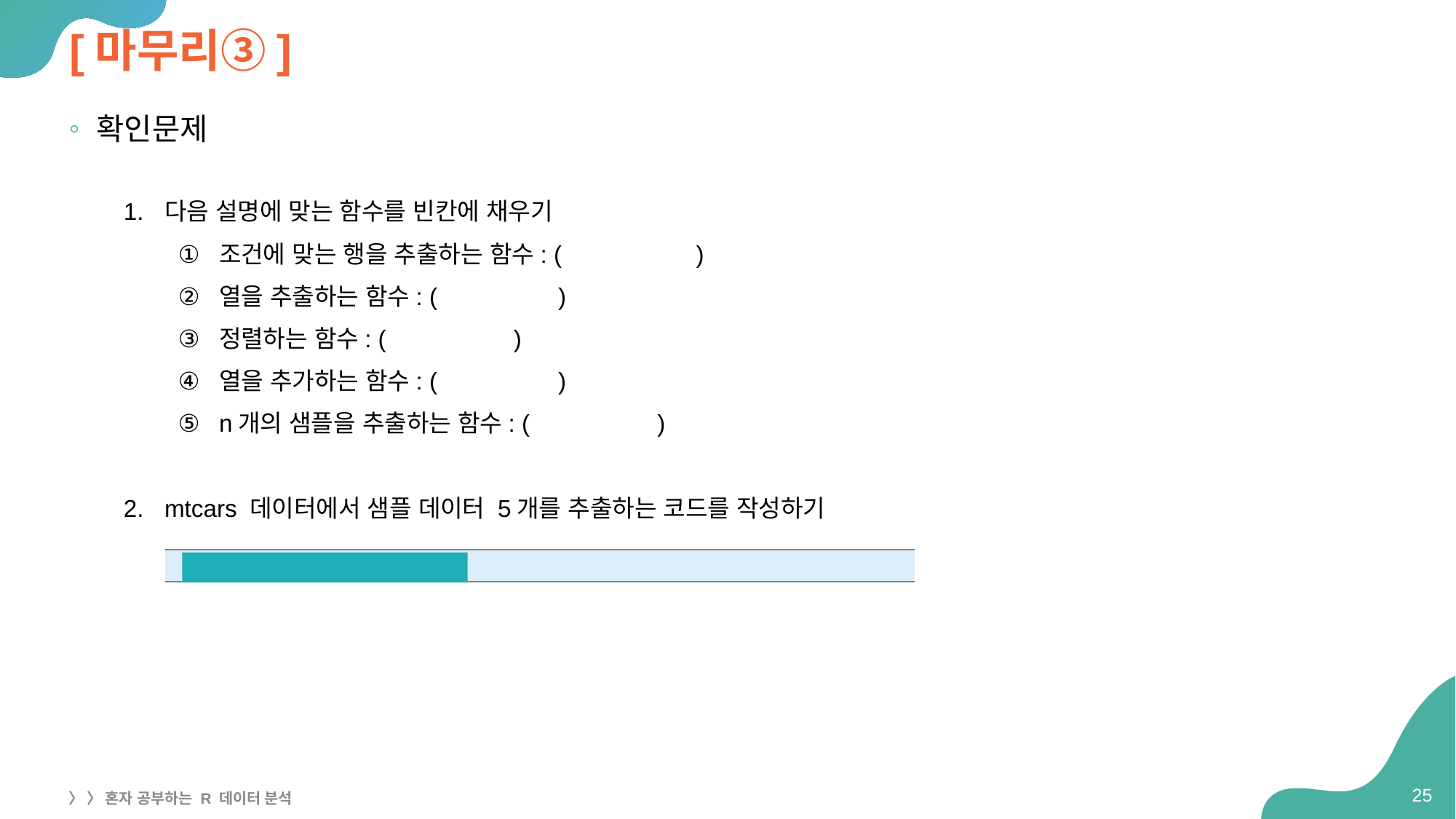

# [마무리③]
확인문제
다음 설명에 맞는 함수를 빈칸에 채우기
조건에 맞는 행을 추출하는 함수: (                    )
열을 추출하는 함수: (                  )
정렬하는 함수: (                   )
열을 추가하는 함수: (                  )
n개의 샘플을 추출하는 함수: (                   )

mtcars 데이터에서 샘플 데이터 5개를 추출하는 코드를 작성하기
|  |
| --- |

25
〉 〉 혼자 공부하는 R 데이터 분석